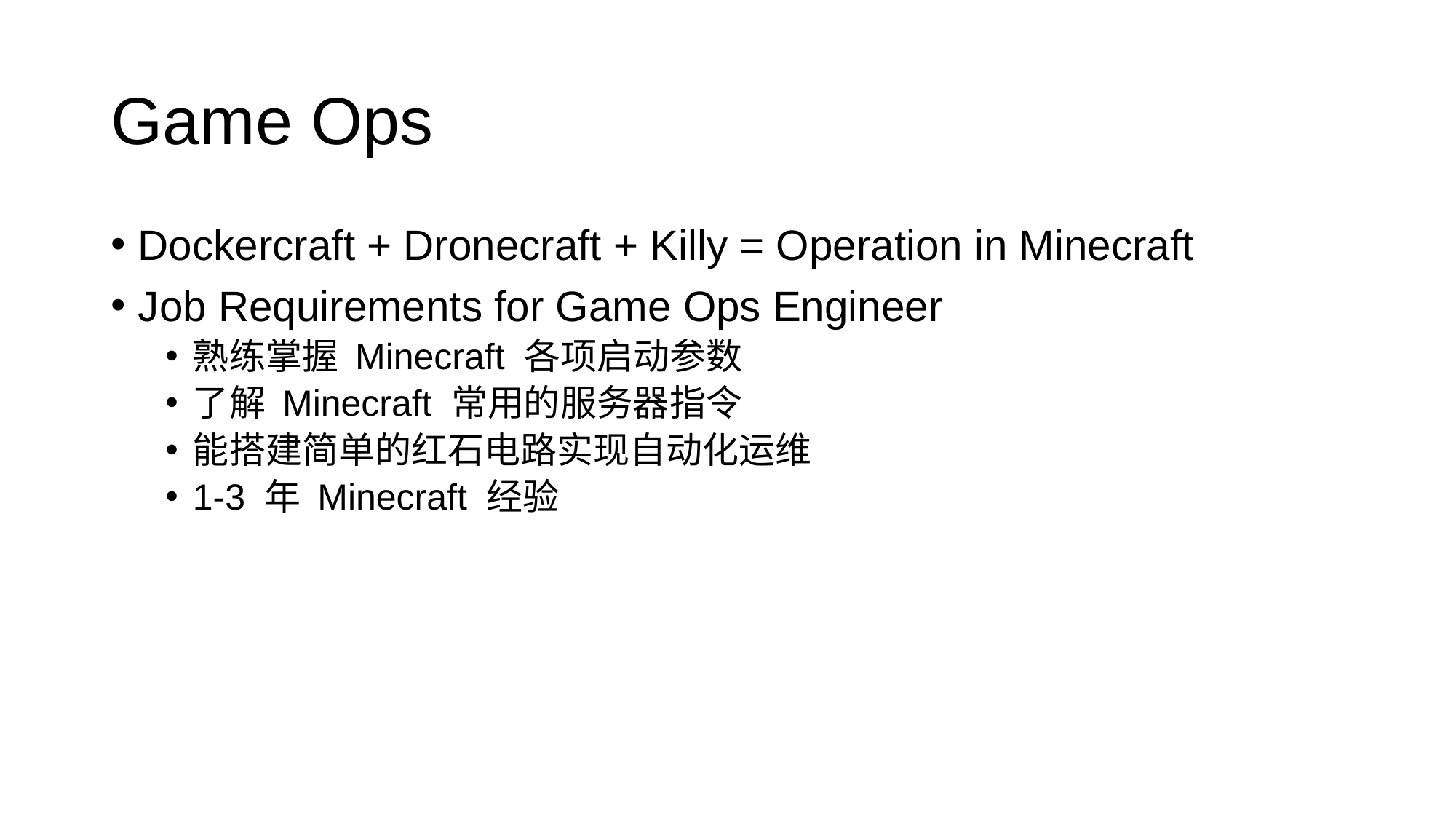

# Game Ops
Dockercraft + Dronecraft + Killy = Operation in Minecraft
Job Requirements for Game Ops Engineer
熟练掌握 Minecraft 各项启动参数
了解 Minecraft 常用的服务器指令
能搭建简单的红石电路实现自动化运维
1-3 年 Minecraft 经验